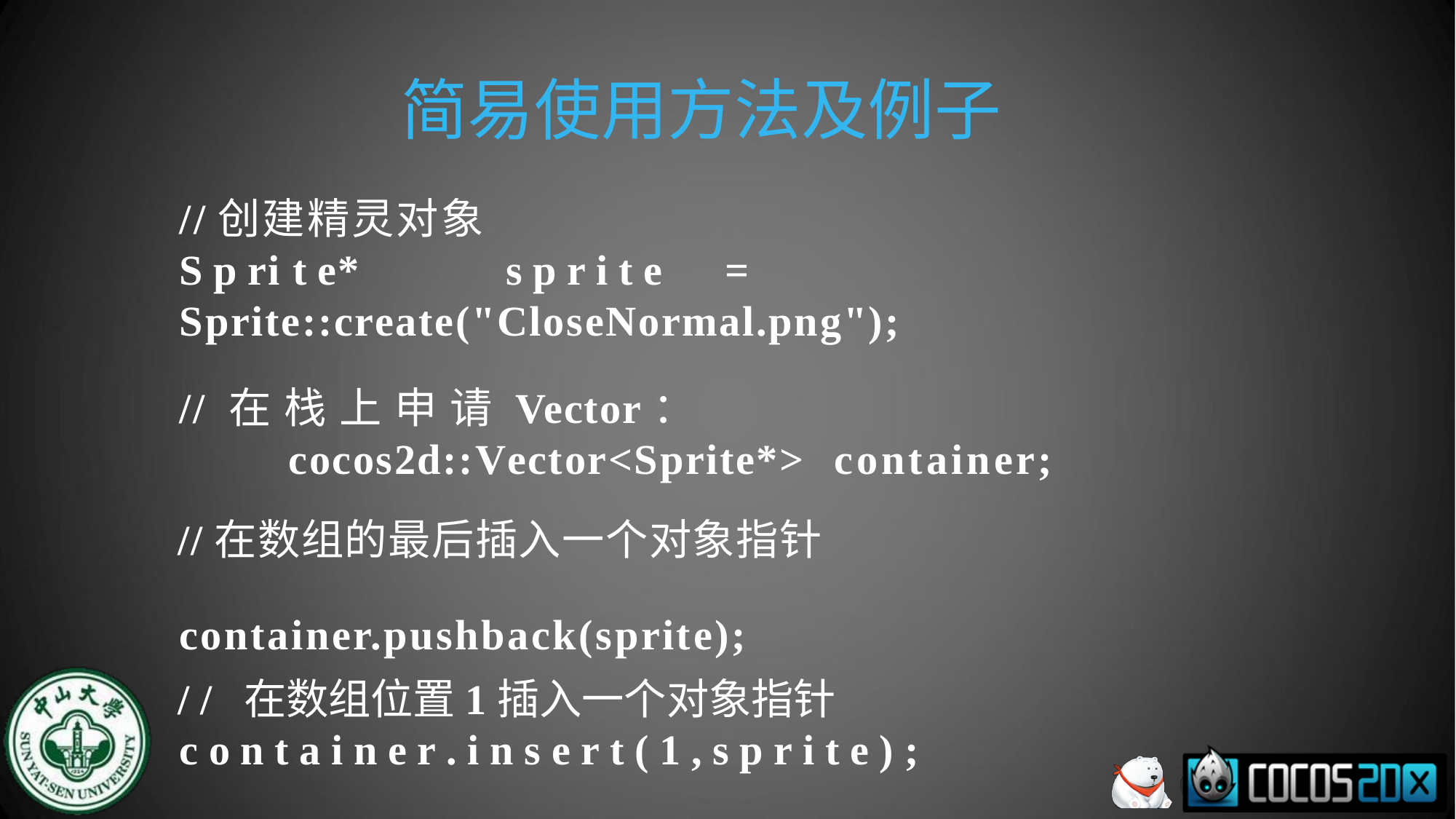

# 简易使用方法及例子
//创建精灵对象
S p ri t e*	s p r i t e	= Sprite::create("CloseNormal.png");
// 在 栈 上 申 请 Vector：  cocos2d::Vector<Sprite*>	container;
//在数组的最后插入一个对象指针
container.pushback(sprite);
/ /	在数组位置1插入一个对象指针
c o n t a i n e r . i n s e r t ( 1 , s p r i t e ) ;